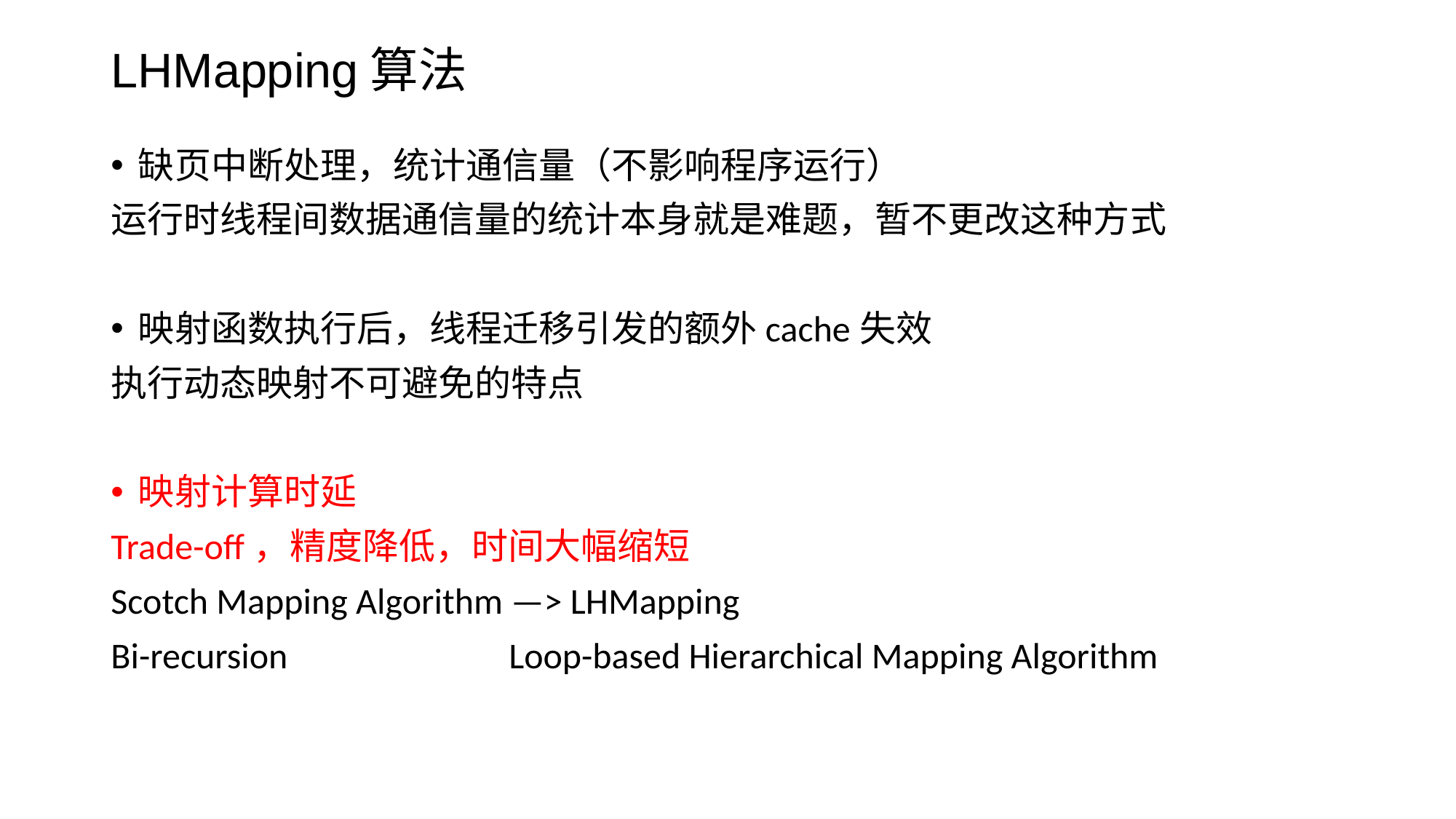

# LHMapping算法
缺页中断处理，统计通信量（不影响程序运行）
运行时线程间数据通信量的统计本身就是难题，暂不更改这种方式

映射函数执行后，线程迁移引发的额外cache失效
执行动态映射不可避免的特点

映射计算时延
Trade-off，精度降低，时间大幅缩短
Scotch Mapping Algorithm —> LHMapping
Bi-recursion                           Loop-based Hierarchical Mapping Algorithm